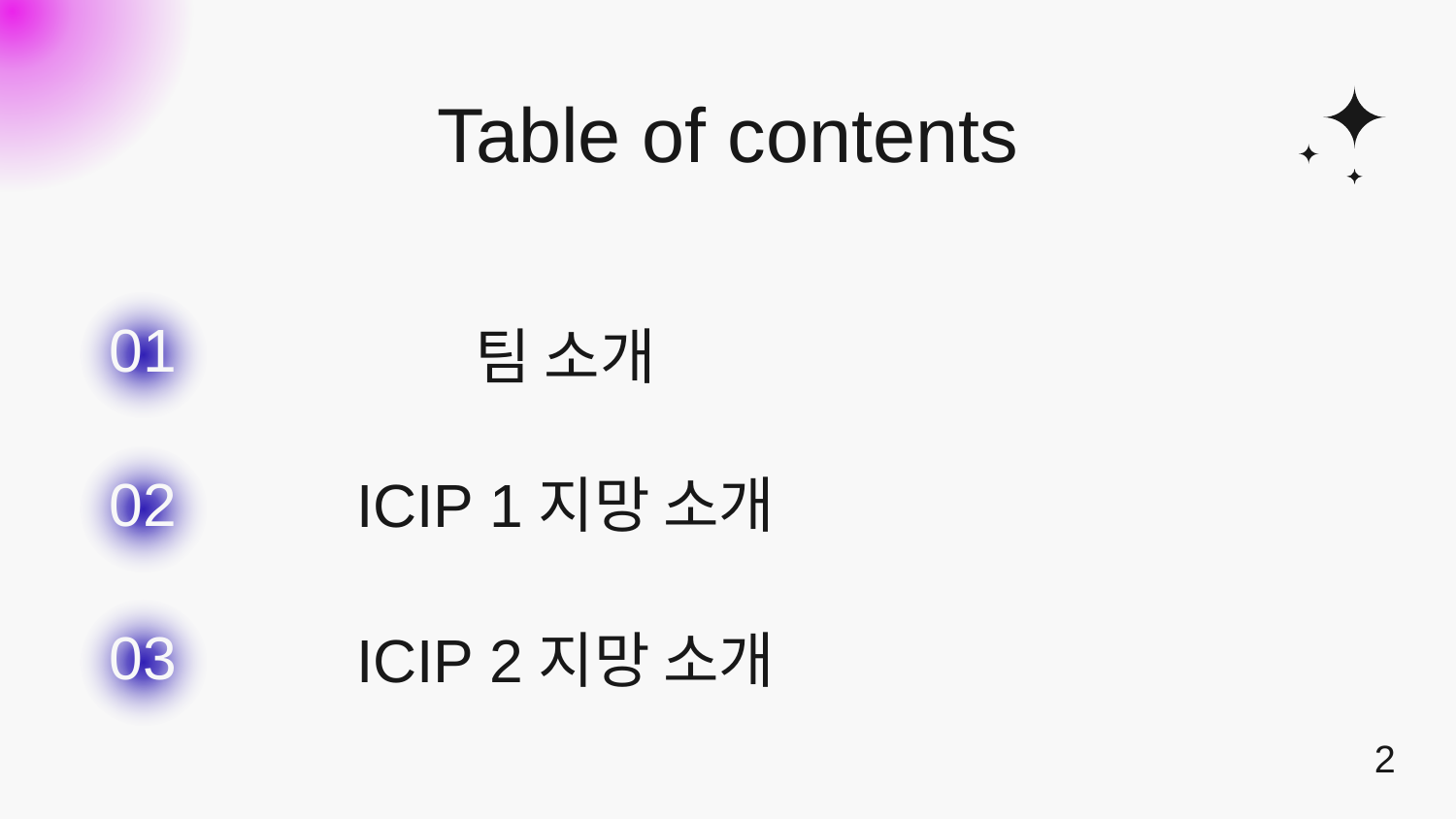

# Table of contents

01

팀 소개
02

ICIP 1지망 소개
03

ICIP 2지망 소개
2